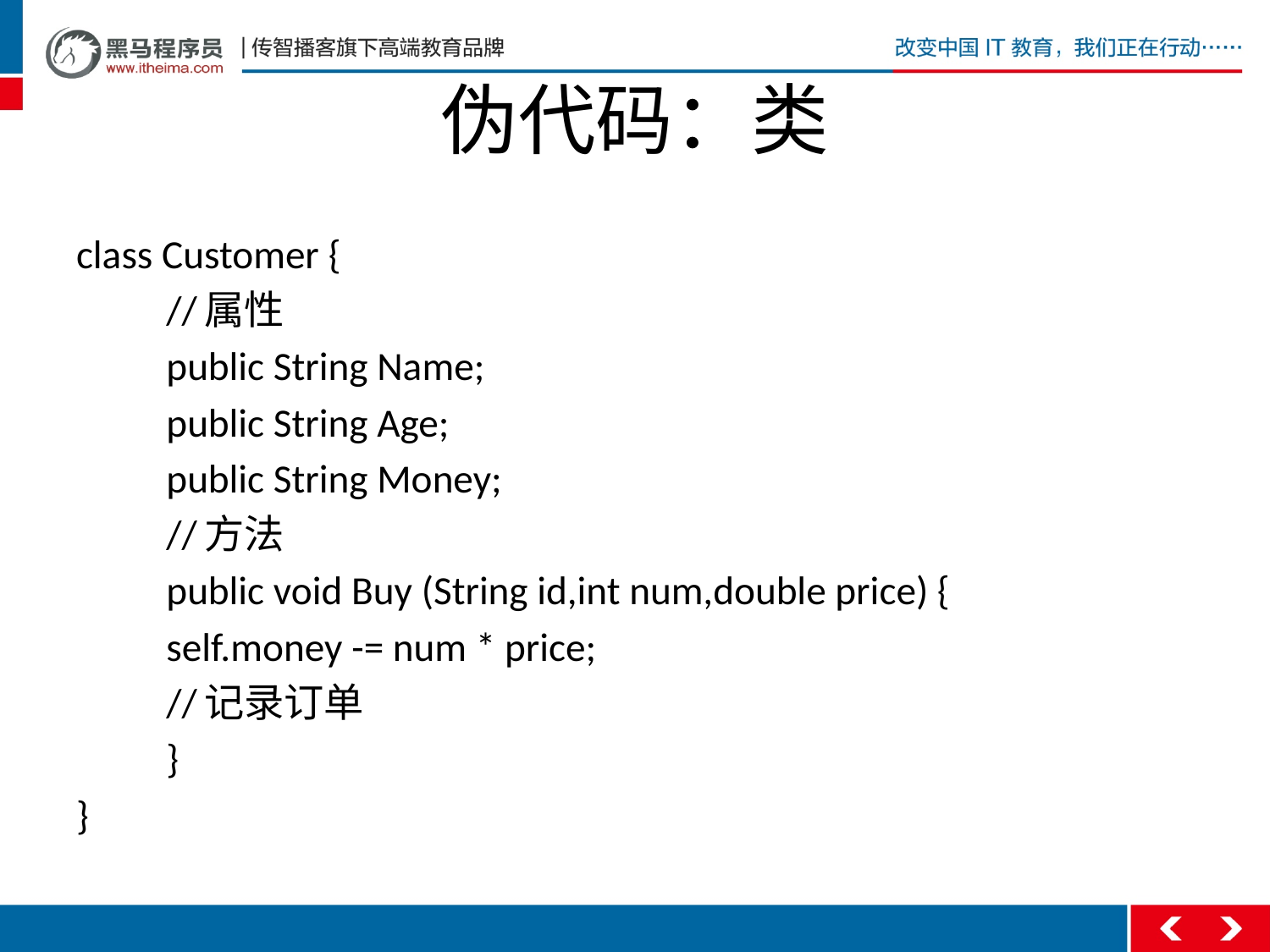

# 伪代码：类
class Customer {
	//属性
	public String Name;
	public String Age;
	public String Money;
	//方法
	public void Buy (String id,int num,double price) {
		self.money -= num * price;
		//记录订单
	}
}